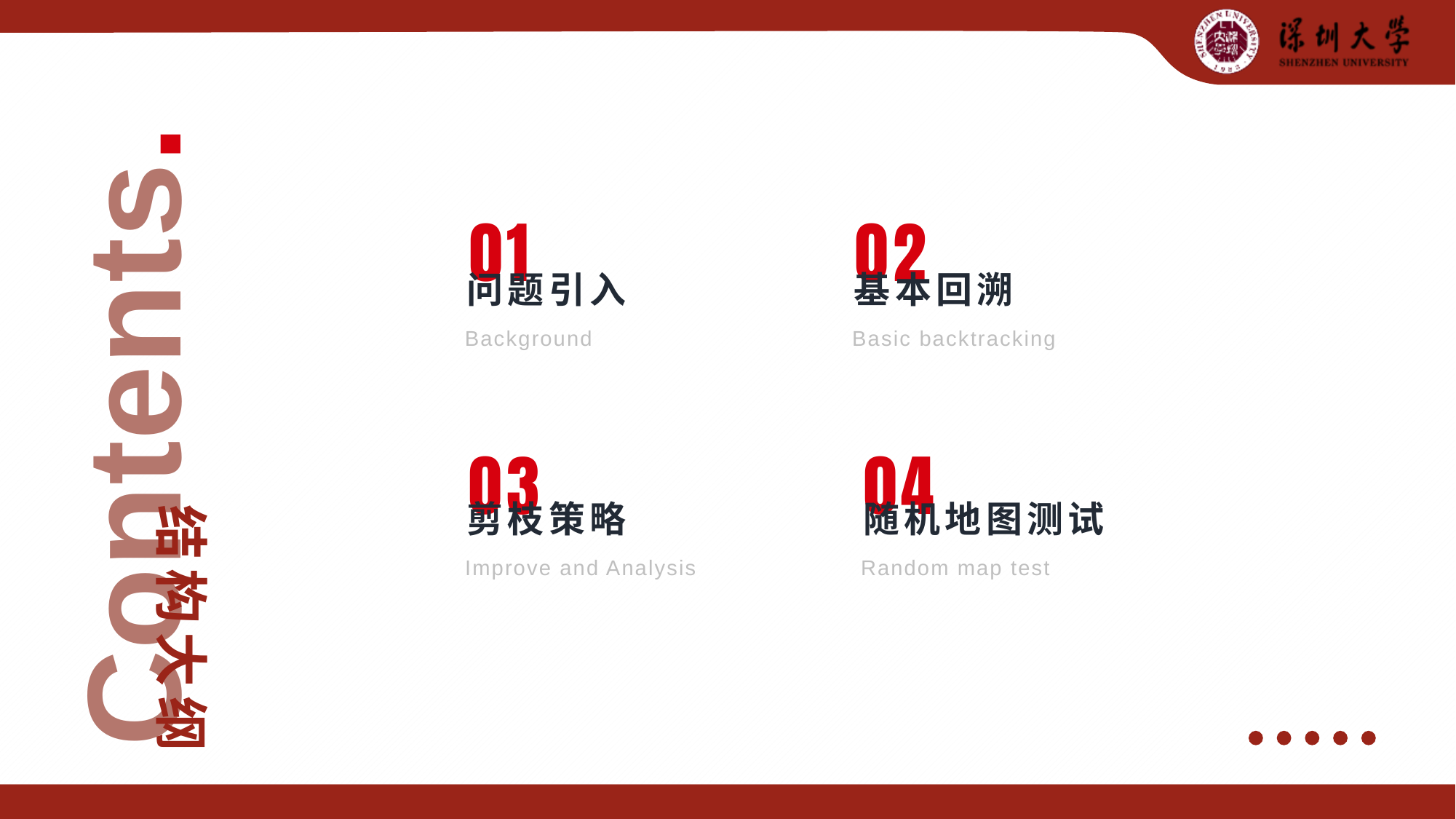

01
问题引入
Background
02
基本回溯
Basic backtracking
Contents.
03
剪枝策略
Improve and Analysis
04
随机地图测试
Random map test
结构大纲